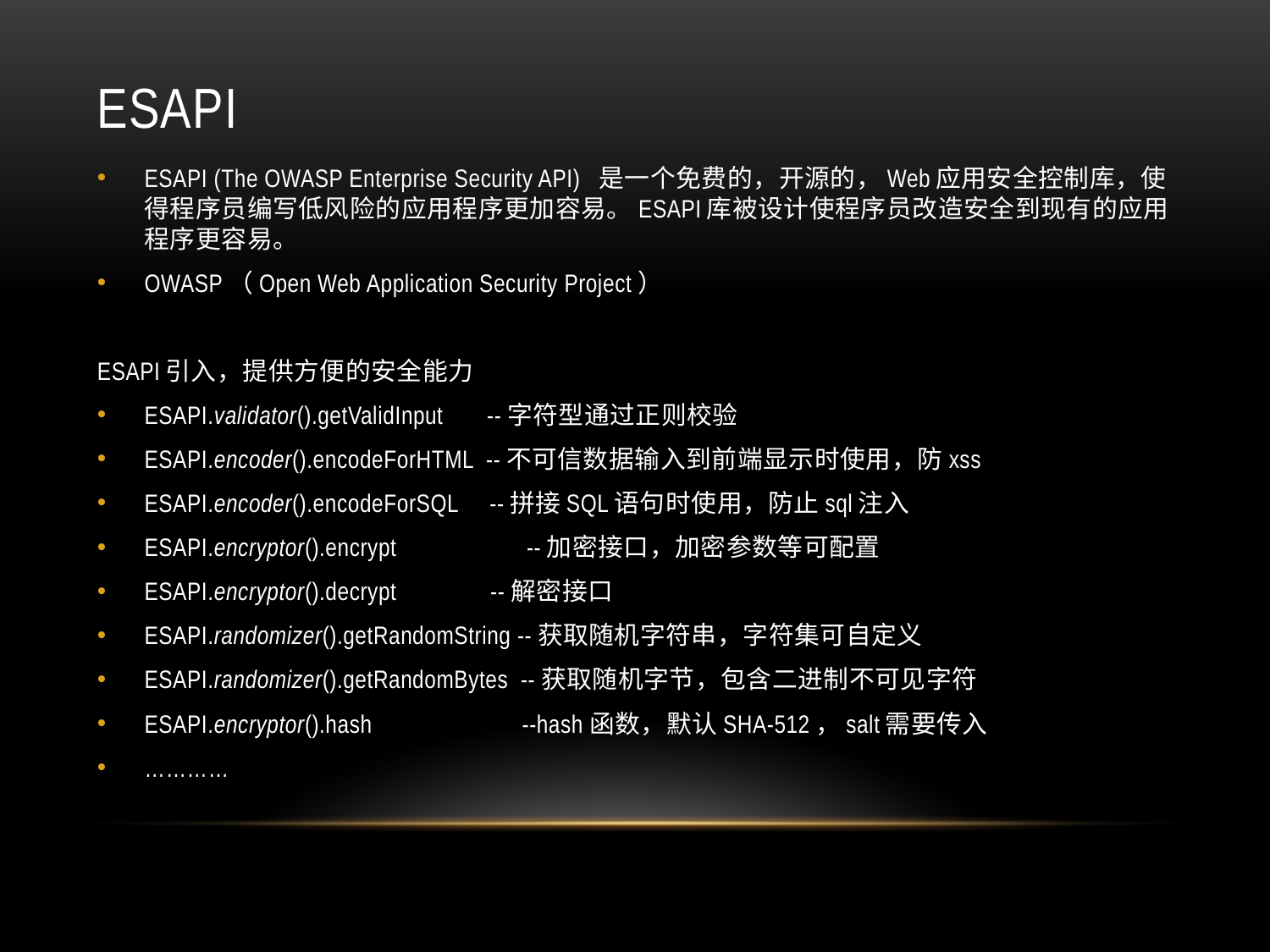

# ESAPI
ESAPI (The OWASP Enterprise Security API)  是一个免费的，开源的，Web应用安全控制库，使得程序员编写低风险的应用程序更加容易。ESAPI库被设计使程序员改造安全到现有的应用程序更容易。
OWASP（Open Web Application Security Project）

ESAPI引入，提供方便的安全能力
ESAPI.validator().getValidInput       --字符型通过正则校验
ESAPI.encoder().encodeForHTML  --不可信数据输入到前端显示时使用，防xss
ESAPI.encoder().encodeForSQL     --拼接SQL语句时使用，防止sql注入
ESAPI.encryptor().encrypt	          --加密接口，加密参数等可配置
ESAPI.encryptor().decrypt               --解密接口
ESAPI.randomizer().getRandomString --获取随机字符串，字符集可自定义
ESAPI.randomizer().getRandomBytes  --获取随机字节，包含二进制不可见字符
ESAPI.encryptor().hash                        --hash函数，默认SHA-512，salt需要传入
…………